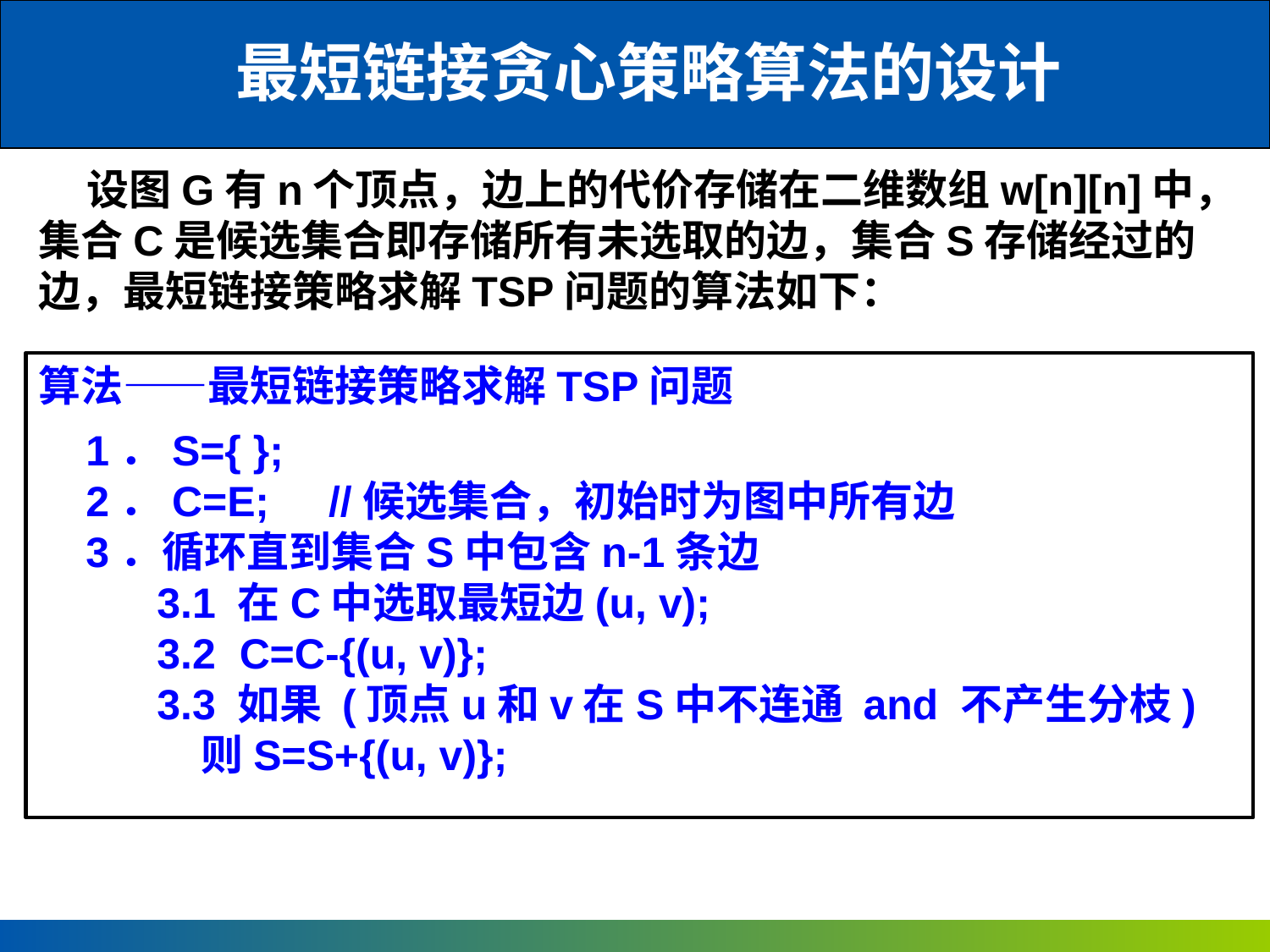

最短链接贪心策略算法的设计
    设图G有n个顶点，边上的代价存储在二维数组w[n][n]中，集合C是候选集合即存储所有未选取的边，集合S存储经过的边，最短链接策略求解TSP问题的算法如下：
算法——最短链接策略求解TSP问题
    1．S={ };
    2．C=E;     //候选集合，初始时为图中所有边
    3．循环直到集合S中包含n-1条边
          3.1 在C中选取最短边(u, v);
          3.2  C=C-{(u, v)};
          3.3 如果 (顶点u和v在S中不连通 and 不产生分枝)
                则S=S+{(u, v)};